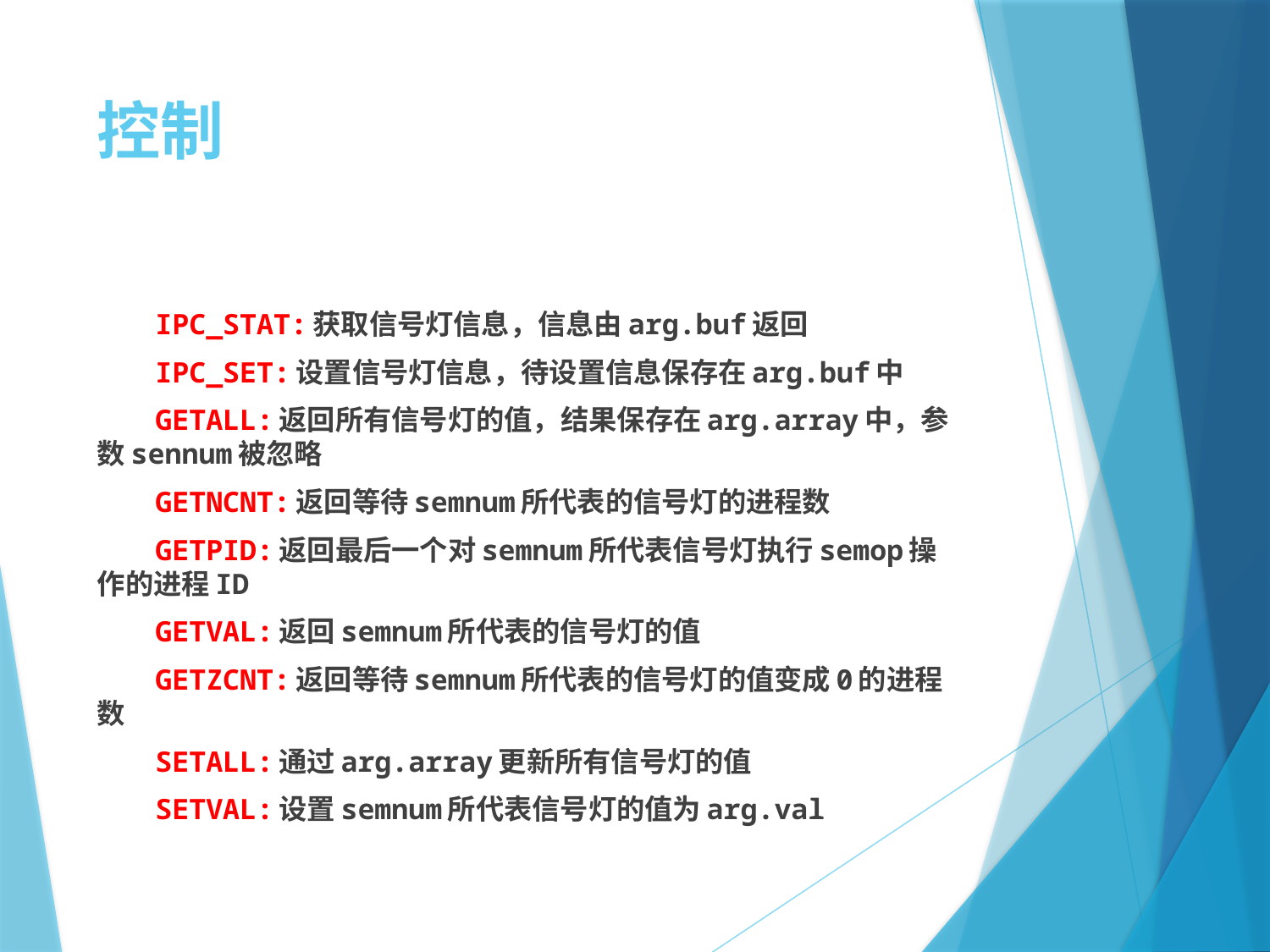

# 控制
IPC_STAT:获取信号灯信息，信息由arg.buf返回
IPC_SET:设置信号灯信息，待设置信息保存在arg.buf中
GETALL:返回所有信号灯的值，结果保存在arg.array中，参数sennum被忽略
GETNCNT:返回等待semnum所代表的信号灯的进程数
GETPID:返回最后一个对semnum所代表信号灯执行semop操作的进程ID
GETVAL:返回semnum所代表的信号灯的值
GETZCNT:返回等待semnum所代表的信号灯的值变成0的进程数
SETALL:通过arg.array更新所有信号灯的值
SETVAL:设置semnum所代表信号灯的值为arg.val